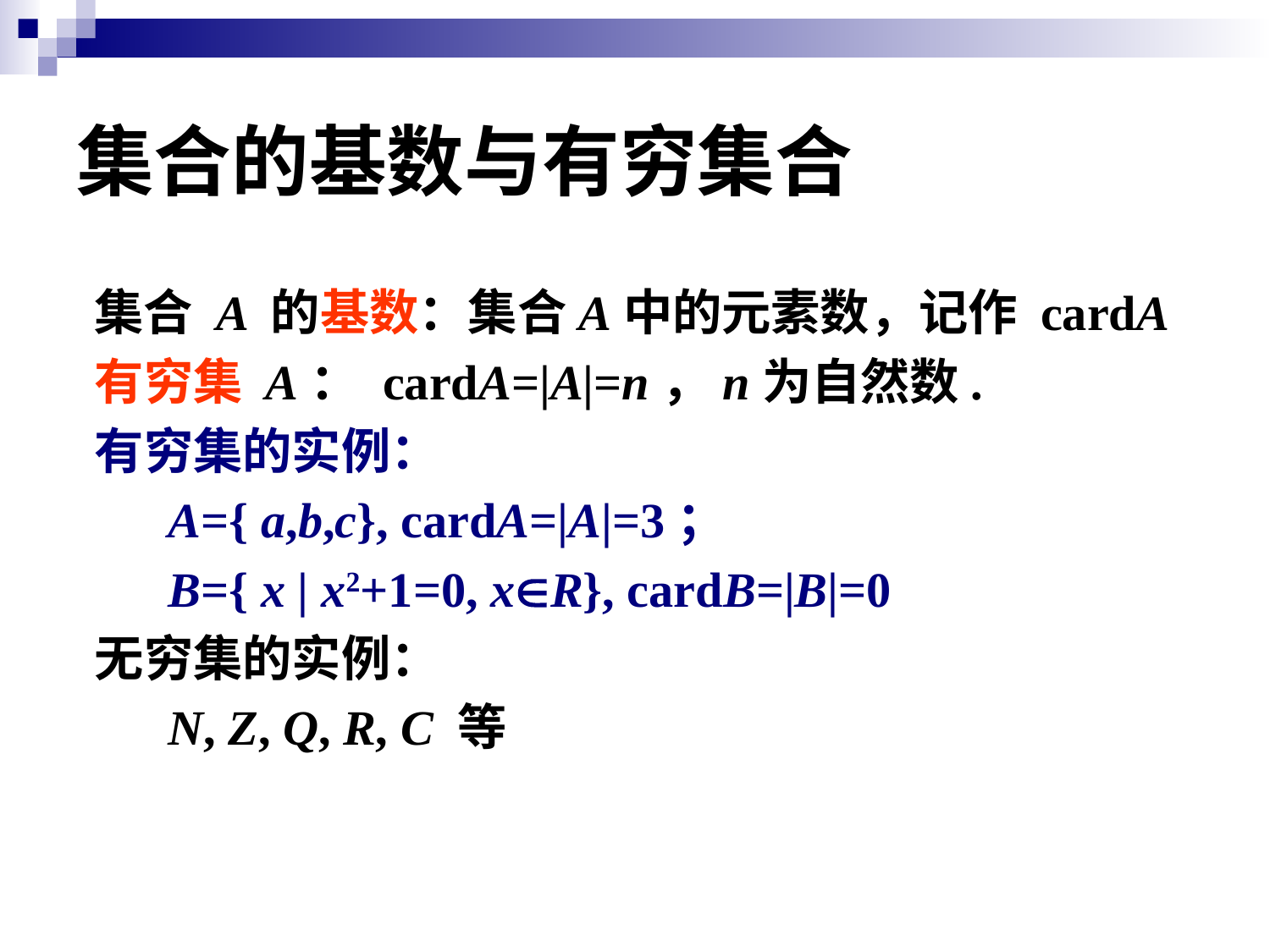

# 集合的基数与有穷集合
集合 A 的基数：集合A中的元素数，记作 cardA
有穷集 A： cardA=|A|=n，n为自然数.
有穷集的实例：
      A={ a,b,c}, cardA=|A|=3；
      B={ x | x2+1=0, x∈R}, cardB=|B|=0
无穷集的实例：
      N, Z, Q, R, C 等
35